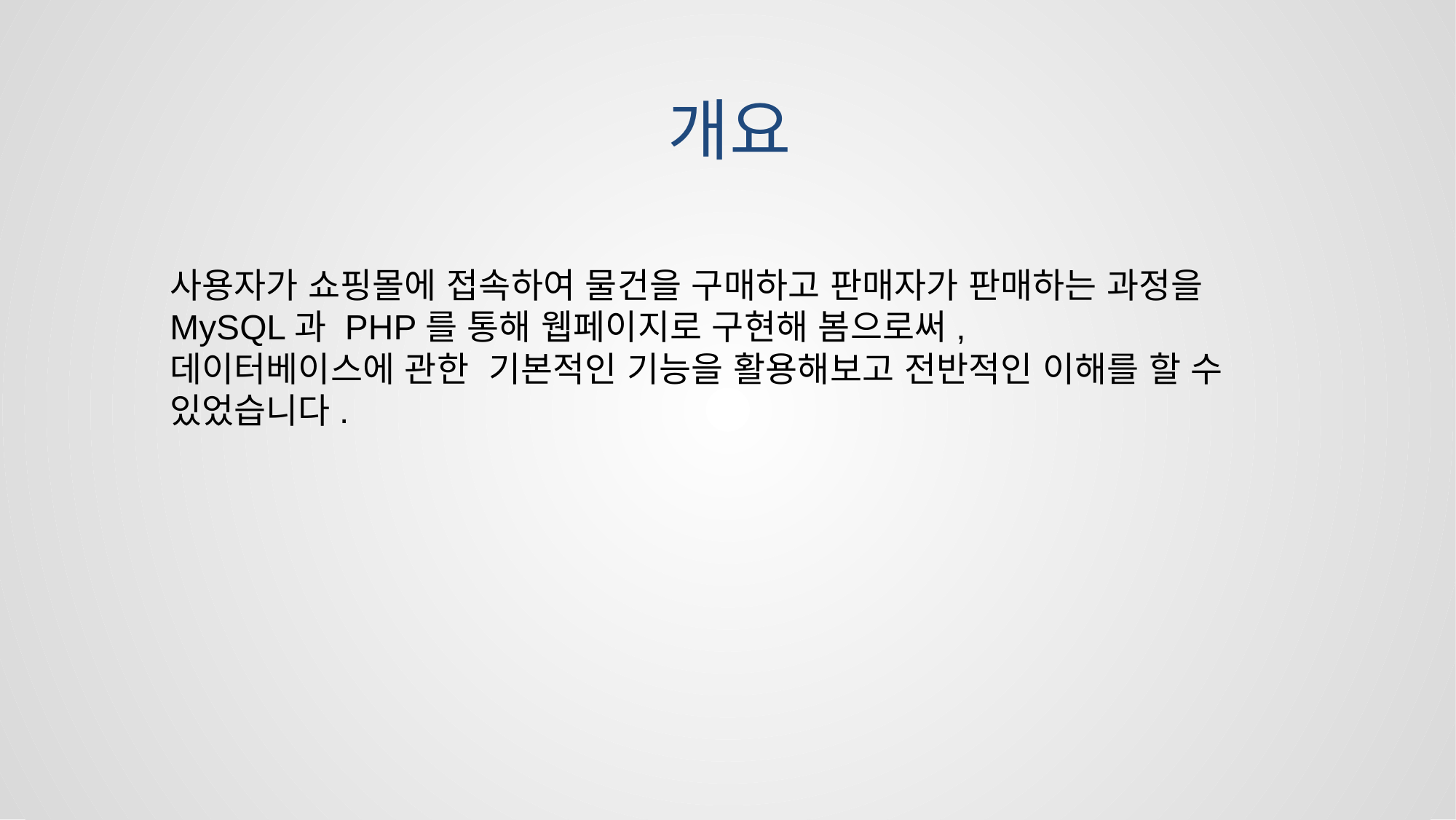

개요
사용자가 쇼핑몰에 접속하여 물건을 구매하고 판매자가 판매하는 과정을 MySQL과 PHP를 통해 웹페이지로 구현해 봄으로써,
데이터베이스에 관한  기본적인 기능을 활용해보고 전반적인 이해를 할 수 있었습니다.